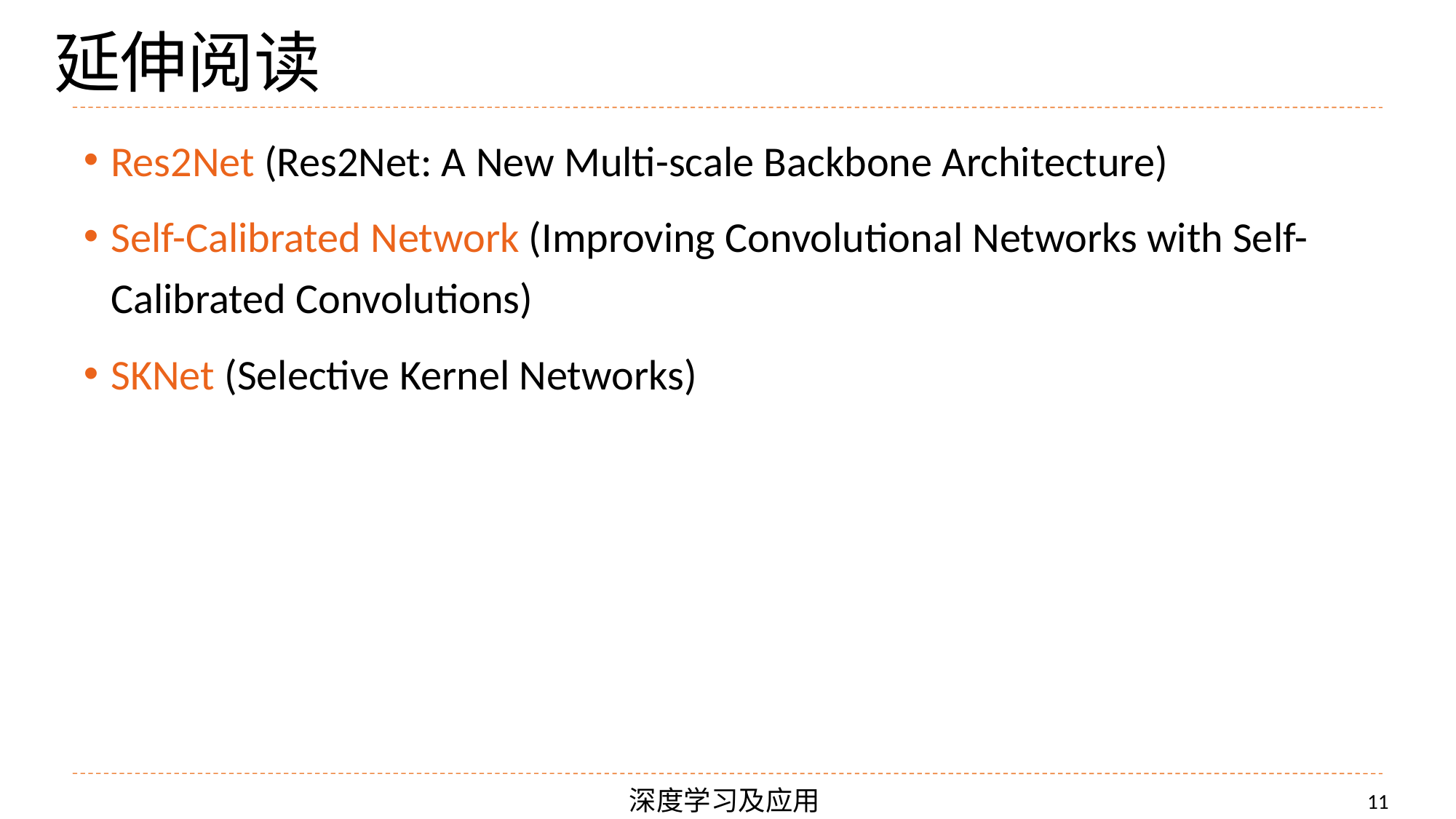

# 延伸阅读
Res2Net (Res2Net: A New Multi-scale Backbone Architecture)
Self-Calibrated Network (Improving Convolutional Networks with Self-Calibrated Convolutions)
SKNet (Selective Kernel Networks)